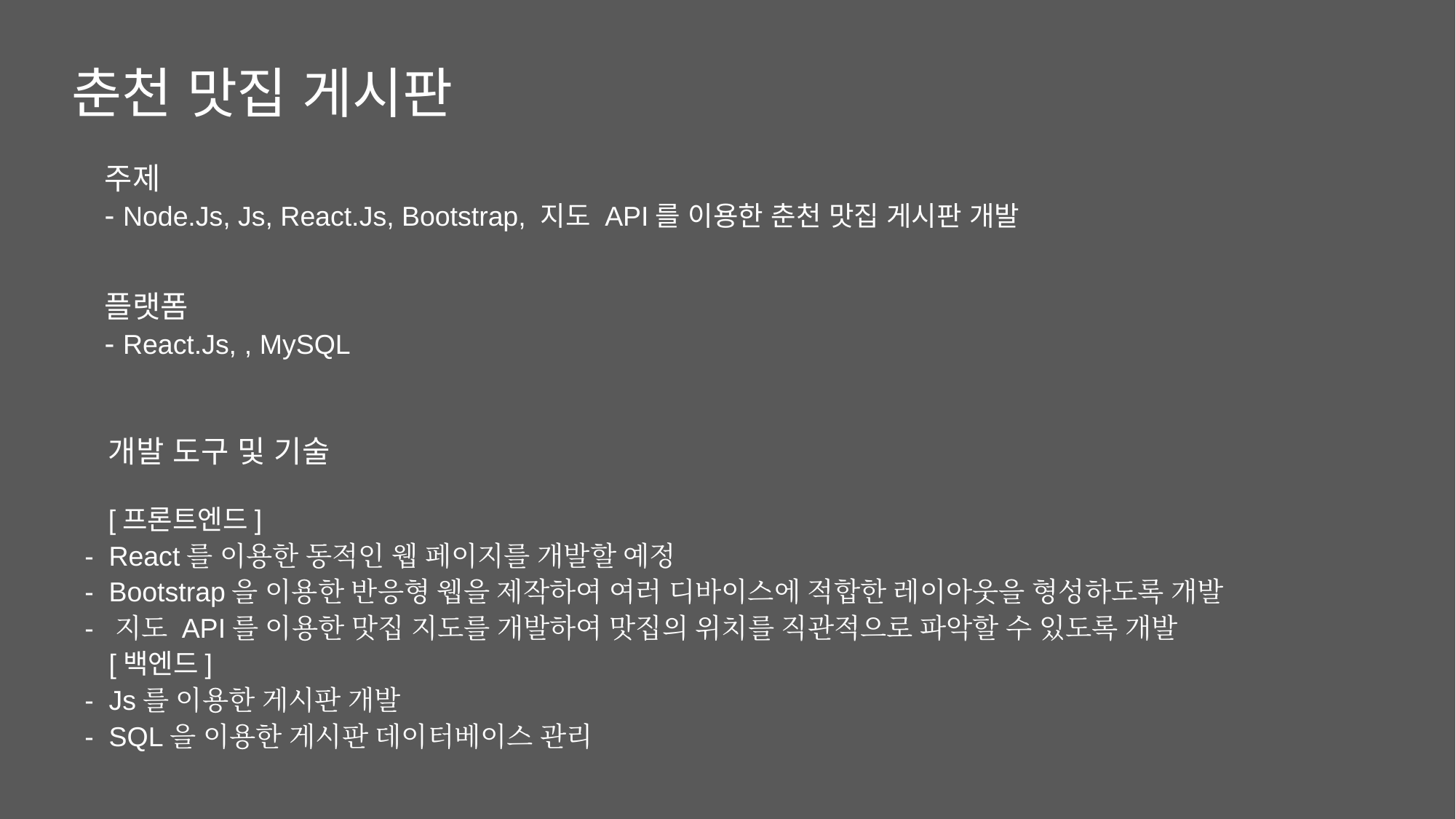

춘천 맛집 게시판
주제
- Node.Js, Js, React.Js, Bootstrap, 지도 API를 이용한 춘천 맛집 게시판 개발
플랫폼
- React.Js, , MySQL
개발 도구 및 기술
[프론트엔드]
-  React를 이용한 동적인 웹 페이지를 개발할 예정
-  Bootstrap을 이용한 반응형 웹을 제작하여 여러 디바이스에 적합한 레이아웃을 형성하도록 개발
-  지도 API를 이용한 맛집 지도를 개발하여 맛집의 위치를 직관적으로 파악할 수 있도록 개발
[백엔드]
-  Js를 이용한 게시판 개발
-  SQL을 이용한 게시판 데이터베이스 관리